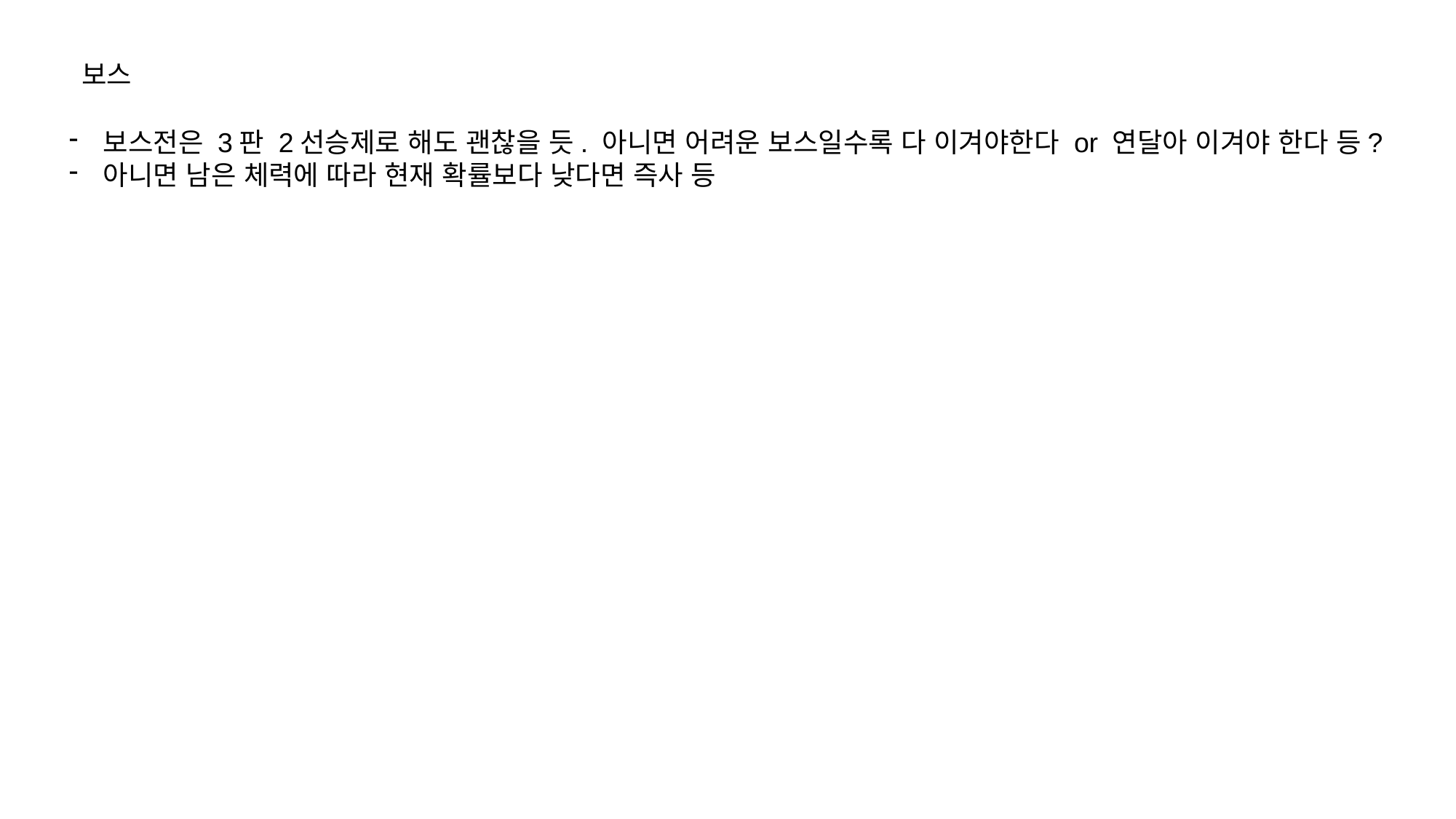

보스
보스전은 3판 2선승제로 해도 괜찮을 듯. 아니면 어려운 보스일수록 다 이겨야한다 or 연달아 이겨야 한다 등?
아니면 남은 체력에 따라 현재 확률보다 낮다면 즉사 등